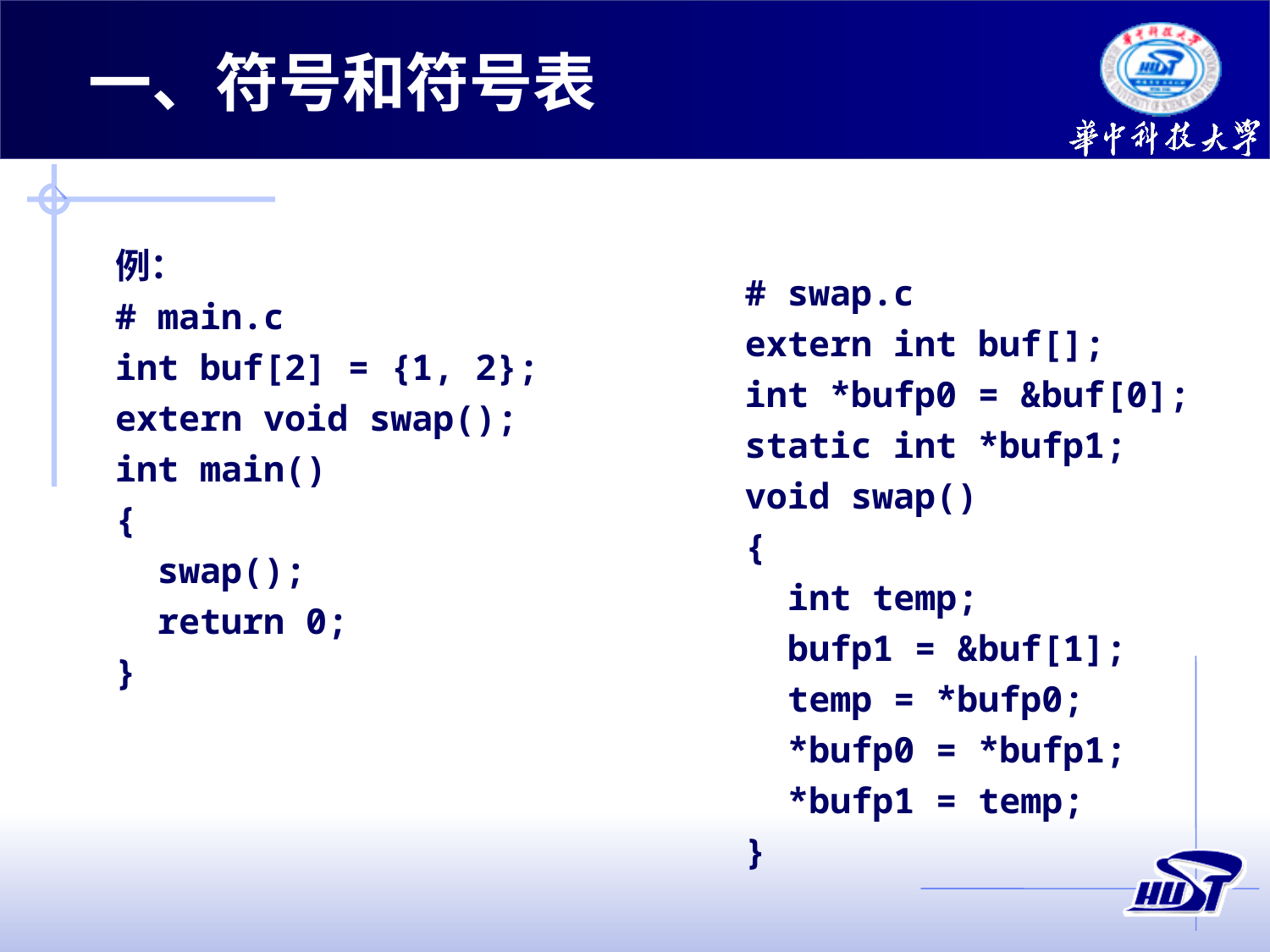

一、符号和符号表
例：
# main.c
int buf[2] = {1, 2};
extern void swap();
int main()
{
  swap();
  return 0;
}
# swap.c
extern int buf[];
int *bufp0 = &buf[0];
static int *bufp1;
void swap()
{
  int temp;
  bufp1 = &buf[1];
  temp = *bufp0;
  *bufp0 = *bufp1;
  *bufp1 = temp;
}